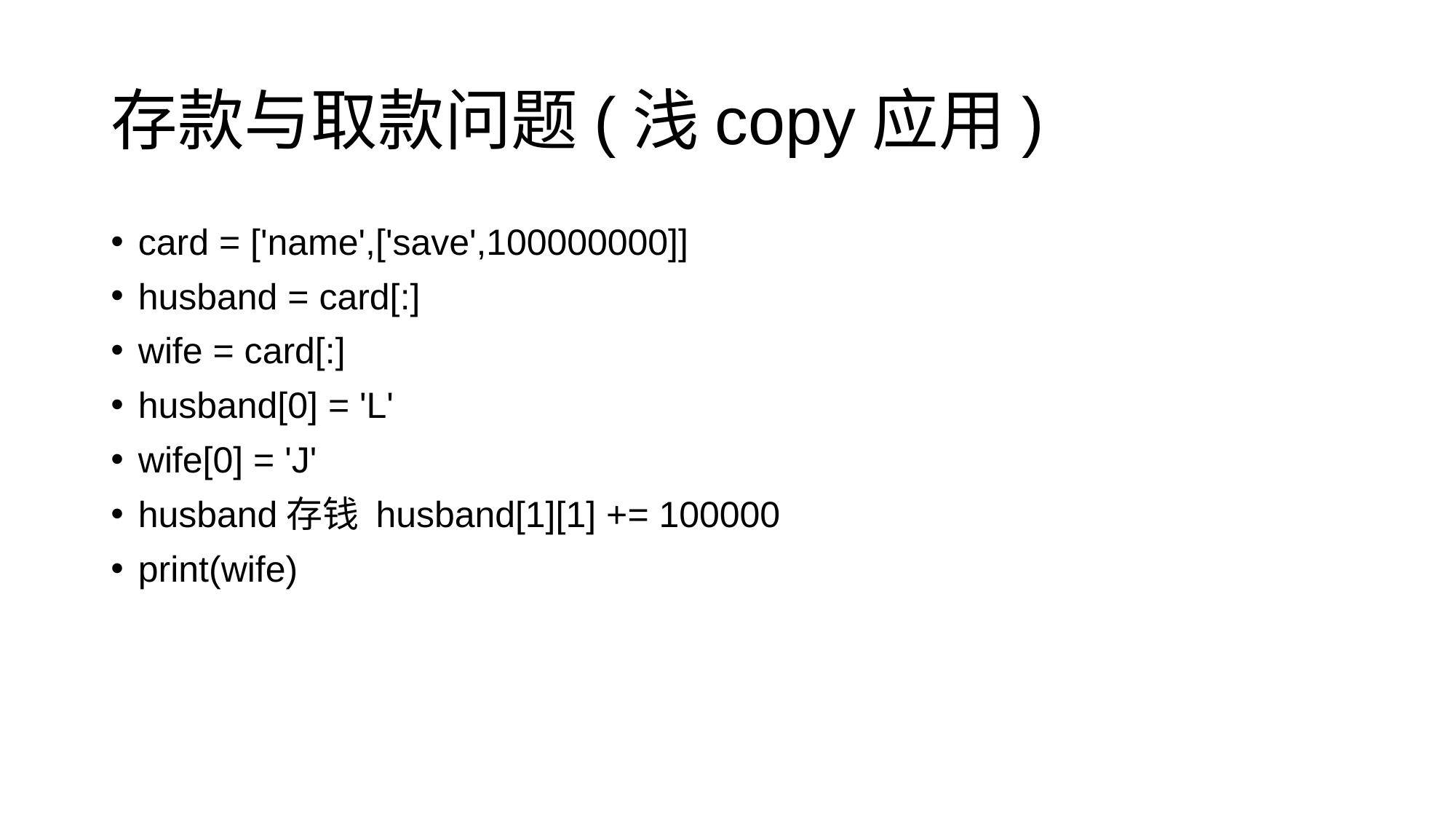

# 存款与取款问题(浅copy应用)
card = ['name',['save',100000000]]
husband = card[:]
wife = card[:]
husband[0] = 'L'
wife[0] = 'J'
husband存钱 husband[1][1] += 100000
print(wife)